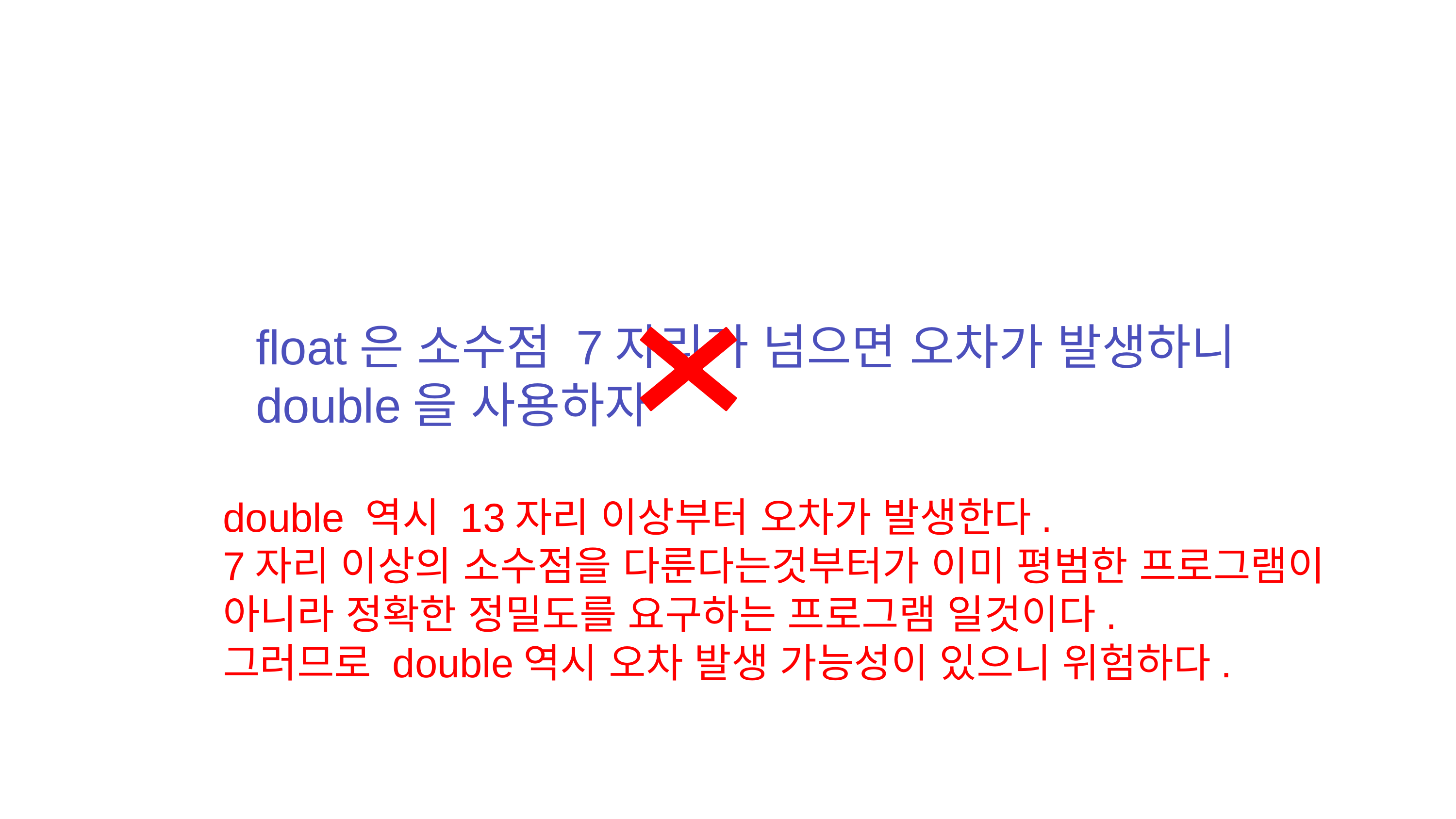

float은 소수점 7자리가 넘으면 오차가 발생하니
double을 사용하자
double 역시 13자리 이상부터 오차가 발생한다.
7자리 이상의 소수점을 다룬다는것부터가 이미 평범한 프로그램이 아니라 정확한 정밀도를 요구하는 프로그램 일것이다.
그러므로 double역시 오차 발생 가능성이 있으니 위험하다.